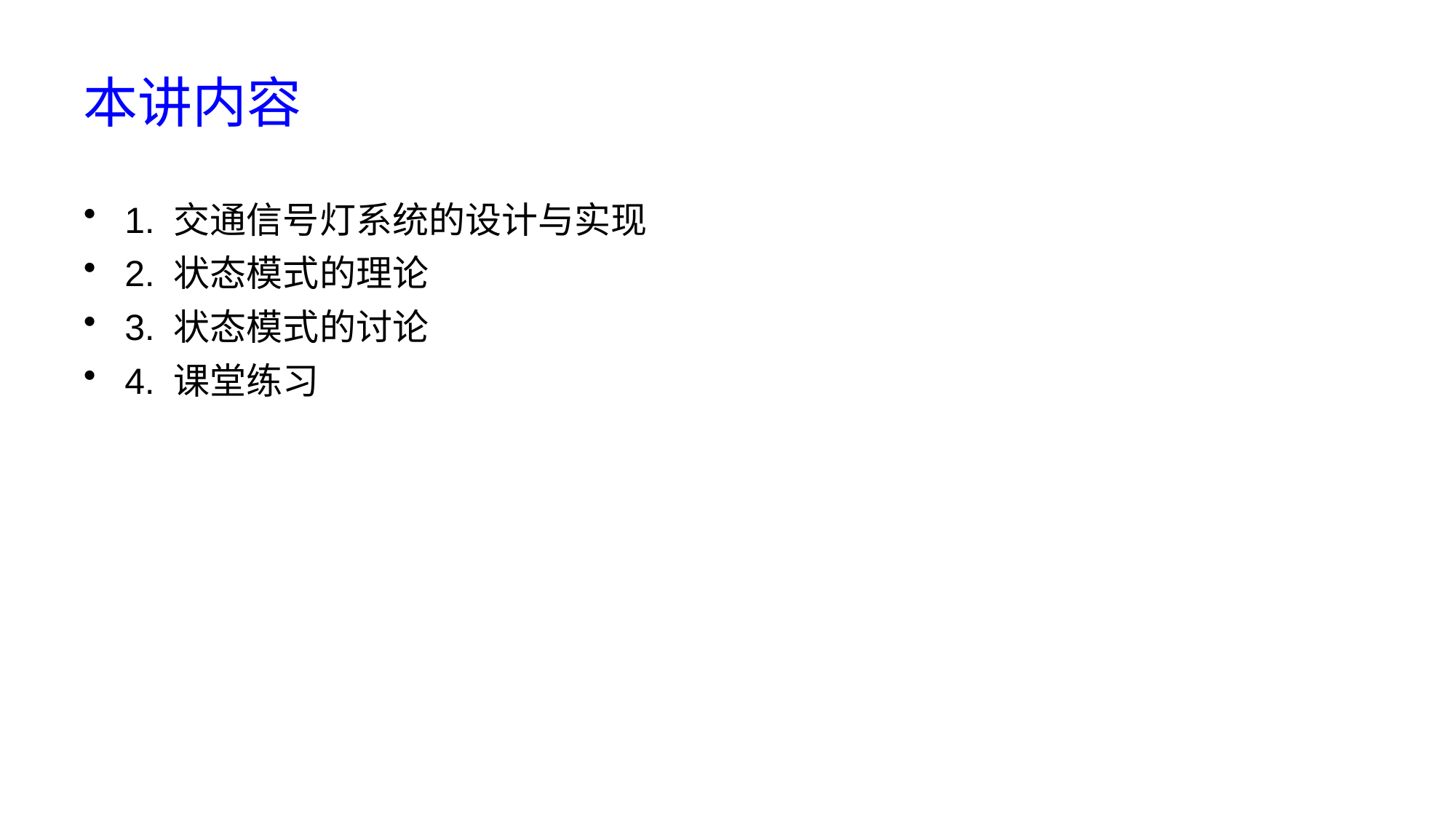

# 本讲内容
1. 交通信号灯系统的设计与实现
2. 状态模式的理论
3. 状态模式的讨论
4. 课堂练习
2